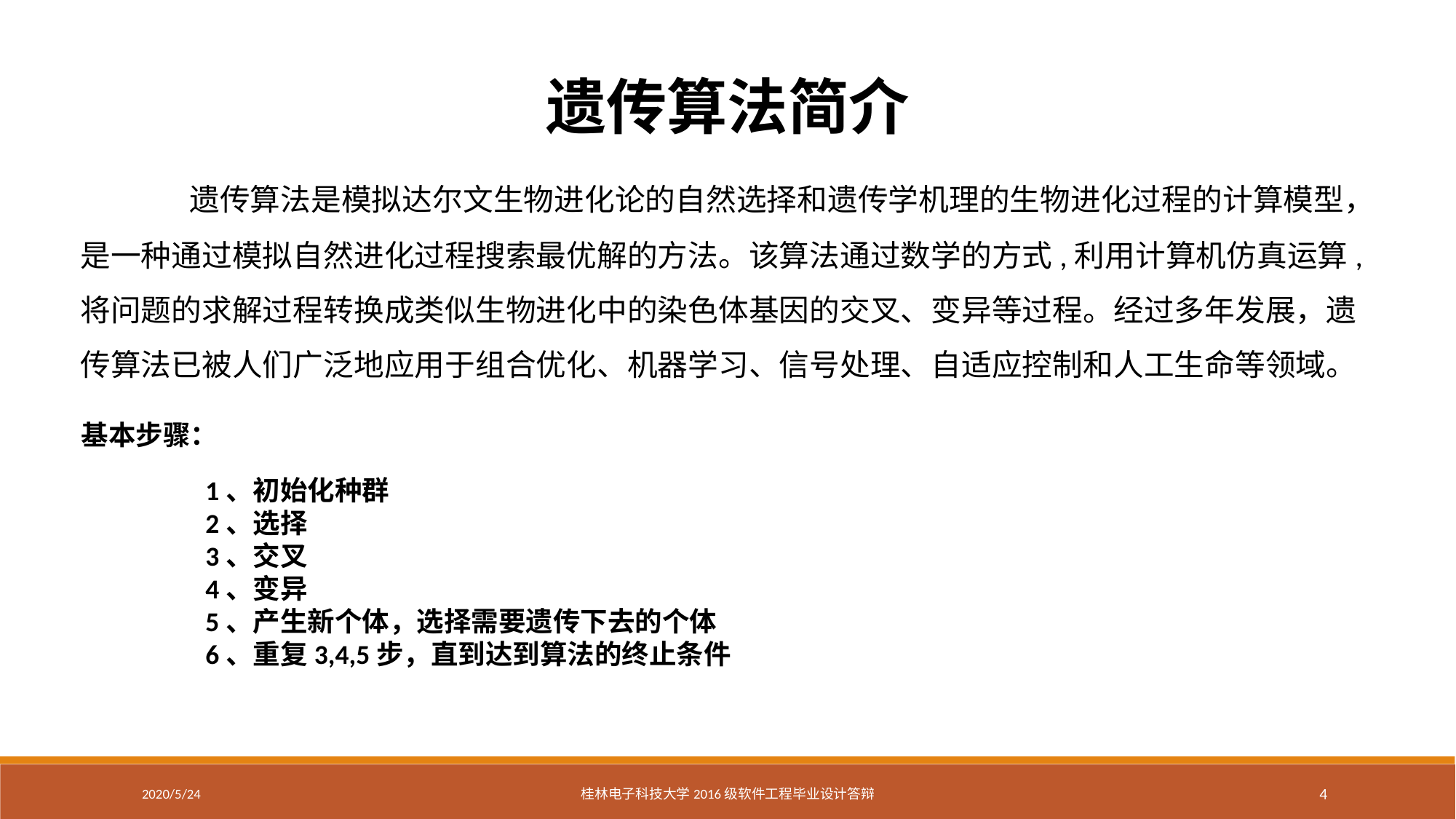

遗传算法简介
	遗传算法是模拟达尔文生物进化论的自然选择和遗传学机理的生物进化过程的计算模型，是一种通过模拟自然进化过程搜索最优解的方法。该算法通过数学的方式,利用计算机仿真运算,将问题的求解过程转换成类似生物进化中的染色体基因的交叉、变异等过程。经过多年发展，遗传算法已被人们广泛地应用于组合优化、机器学习、信号处理、自适应控制和人工生命等领域。
基本步骤：

1、初始化种群
2、选择
3、交叉
4、变异
5、产生新个体，选择需要遗传下去的个体
6、重复3,4,5步，直到达到算法的终止条件
2020/5/24
桂林电子科技大学2016级软件工程毕业设计答辩
4